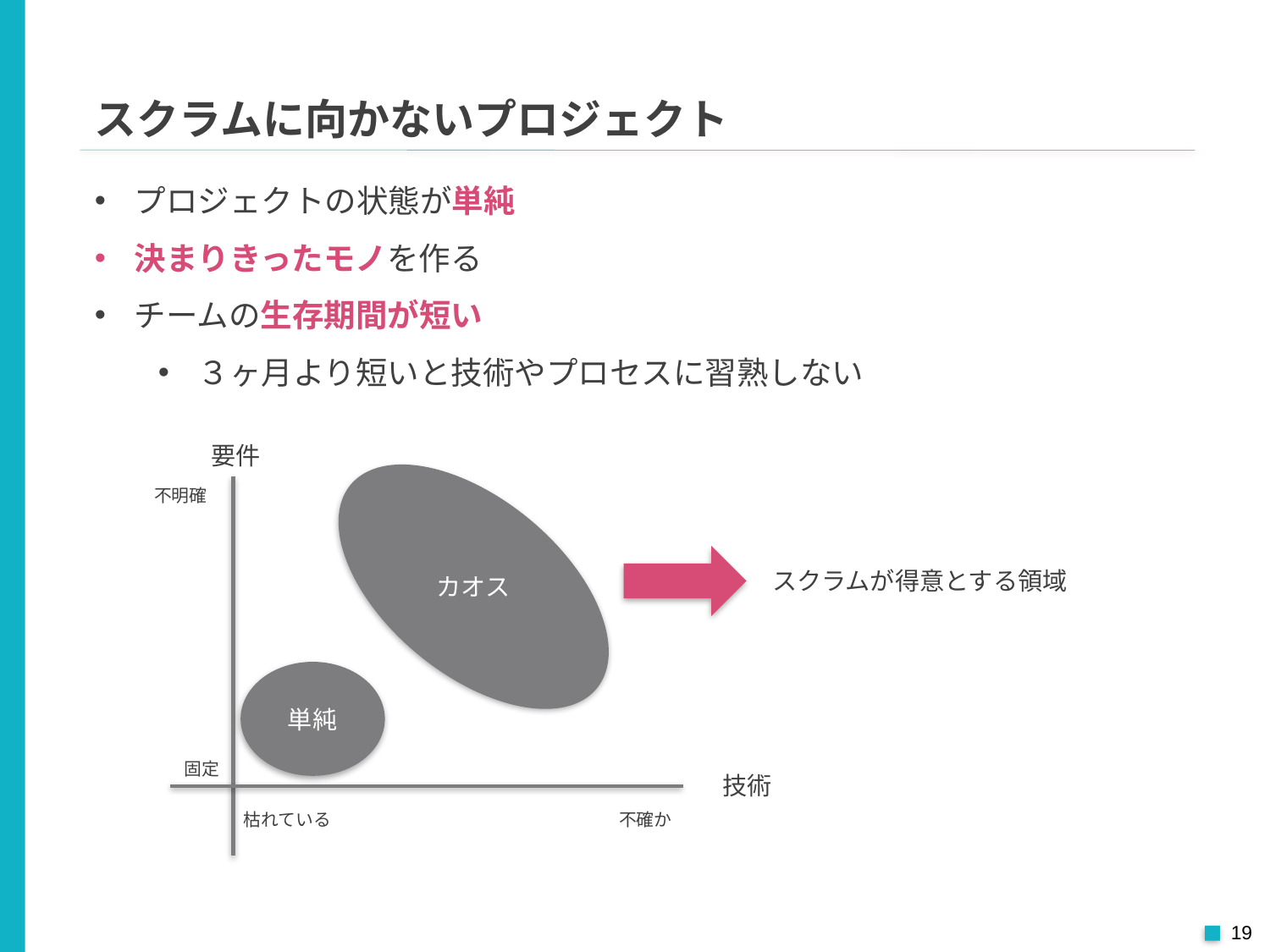

スクラムに向かないプロジェクト
プロジェクトの状態が単純
決まりきったモノを作る
チームの生存期間が短い
３ヶ月より短いと技術やプロセスに習熟しない
要件
不明確

スクラムが得意とする領域
カオス
単純
固定
技術
不確か
枯れている